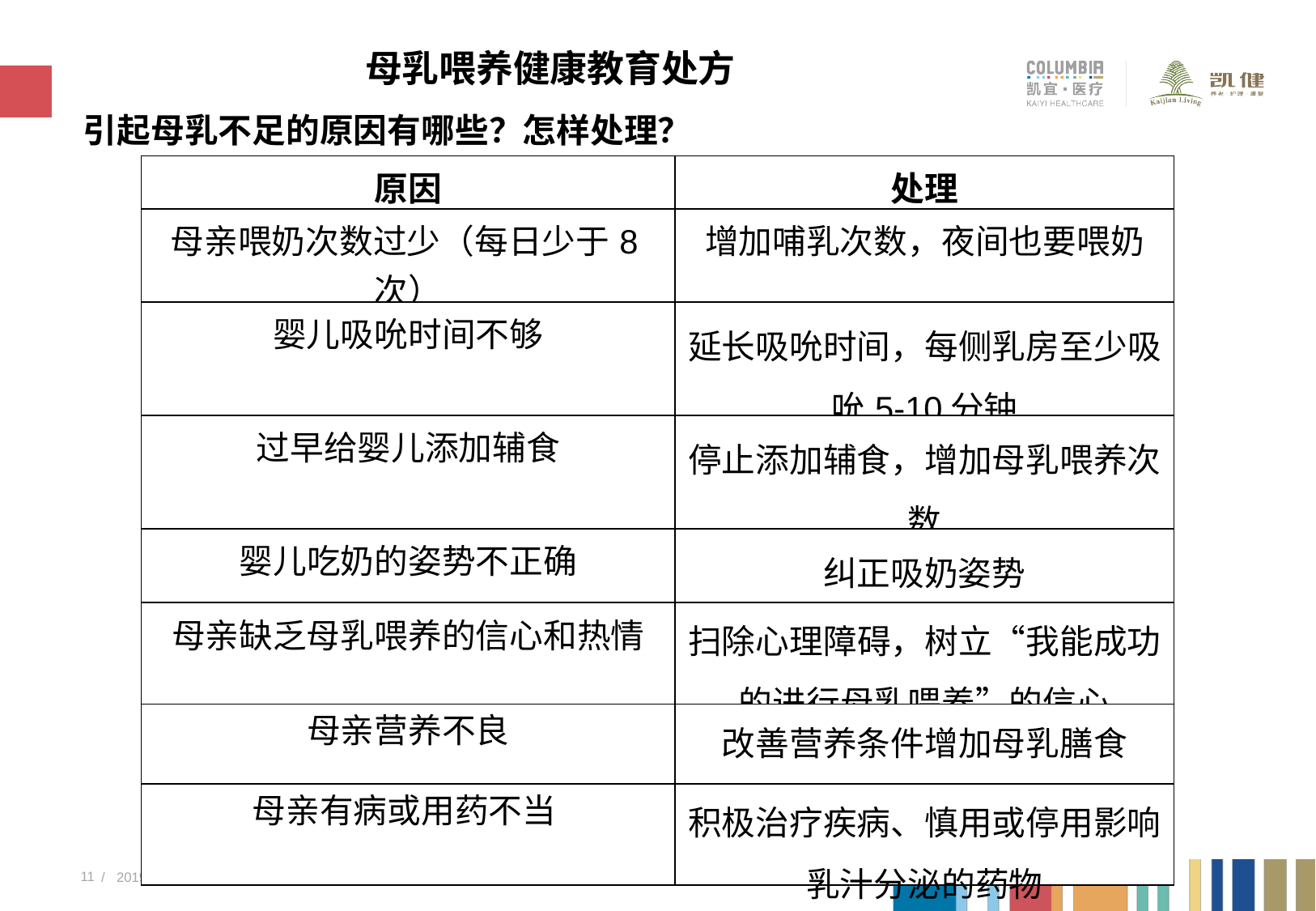

# 母乳喂养健康教育处方

引起母乳不足的原因有哪些？怎样处理？
| 原因 | 处理 |
| --- | --- |
| 母亲喂奶次数过少（每日少于8次） | 增加哺乳次数，夜间也要喂奶 |
| 婴儿吸吮时间不够 | 延长吸吮时间，每侧乳房至少吸吮5-10分钟 |
| 过早给婴儿添加辅食 | 停止添加辅食，增加母乳喂养次数 |
| 婴儿吃奶的姿势不正确 | 纠正吸奶姿势 |
| 母亲缺乏母乳喂养的信心和热情 | 扫除心理障碍，树立“我能成功的进行母乳喂养”的信心 |
| 母亲营养不良 | 改善营养条件增加母乳膳食 |
| 母亲有病或用药不当 | 积极治疗疾病、慎用或停用影响乳汁分泌的药物 |